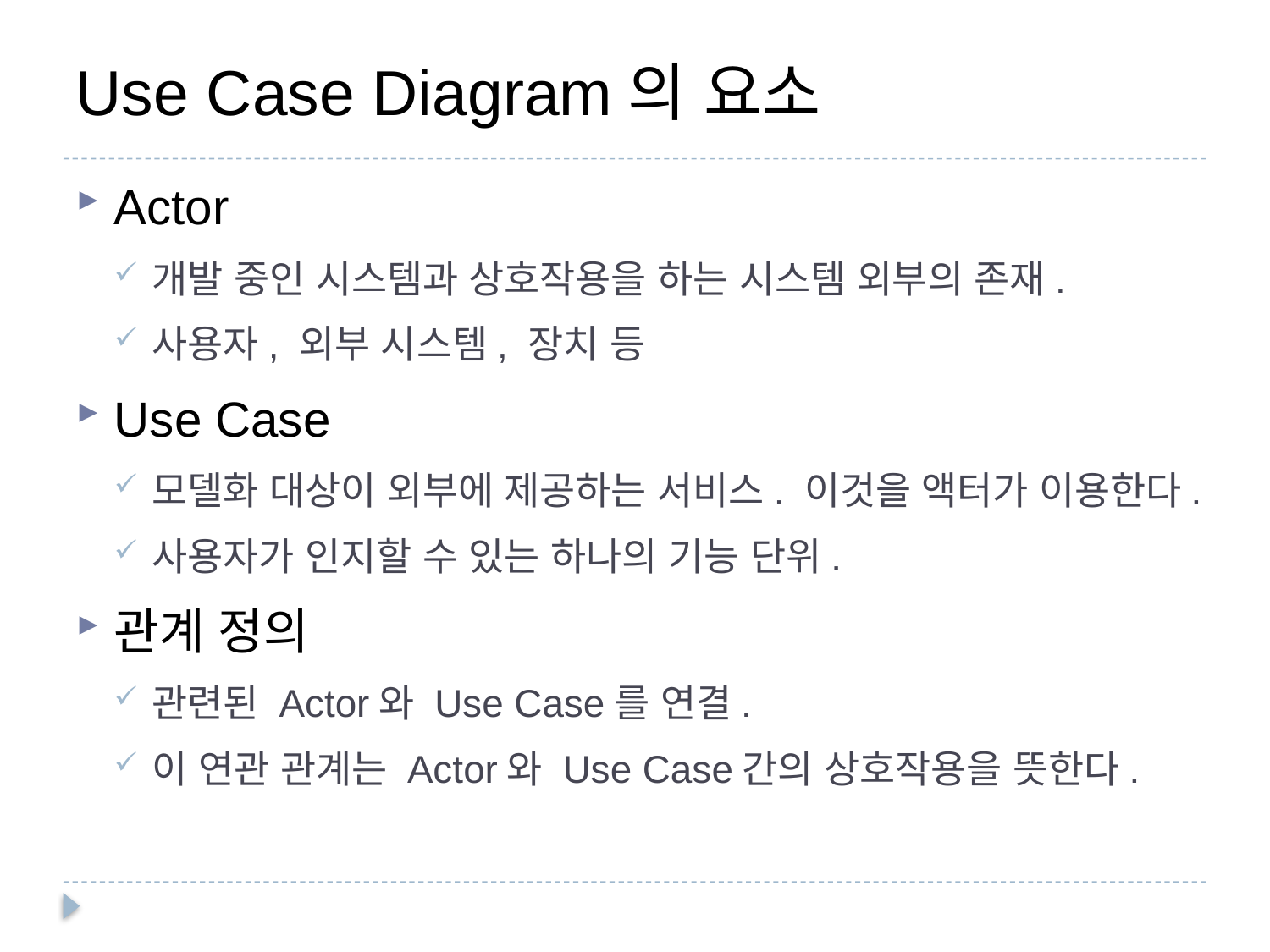

# Use Case Diagram의 요소
Actor
개발 중인 시스템과 상호작용을 하는 시스템 외부의 존재.
사용자, 외부 시스템, 장치 등
Use Case
모델화 대상이 외부에 제공하는 서비스. 이것을 액터가 이용한다.
사용자가 인지할 수 있는 하나의 기능 단위.
관계 정의
관련된 Actor와 Use Case를 연결.
이 연관 관계는 Actor와 Use Case간의 상호작용을 뜻한다.